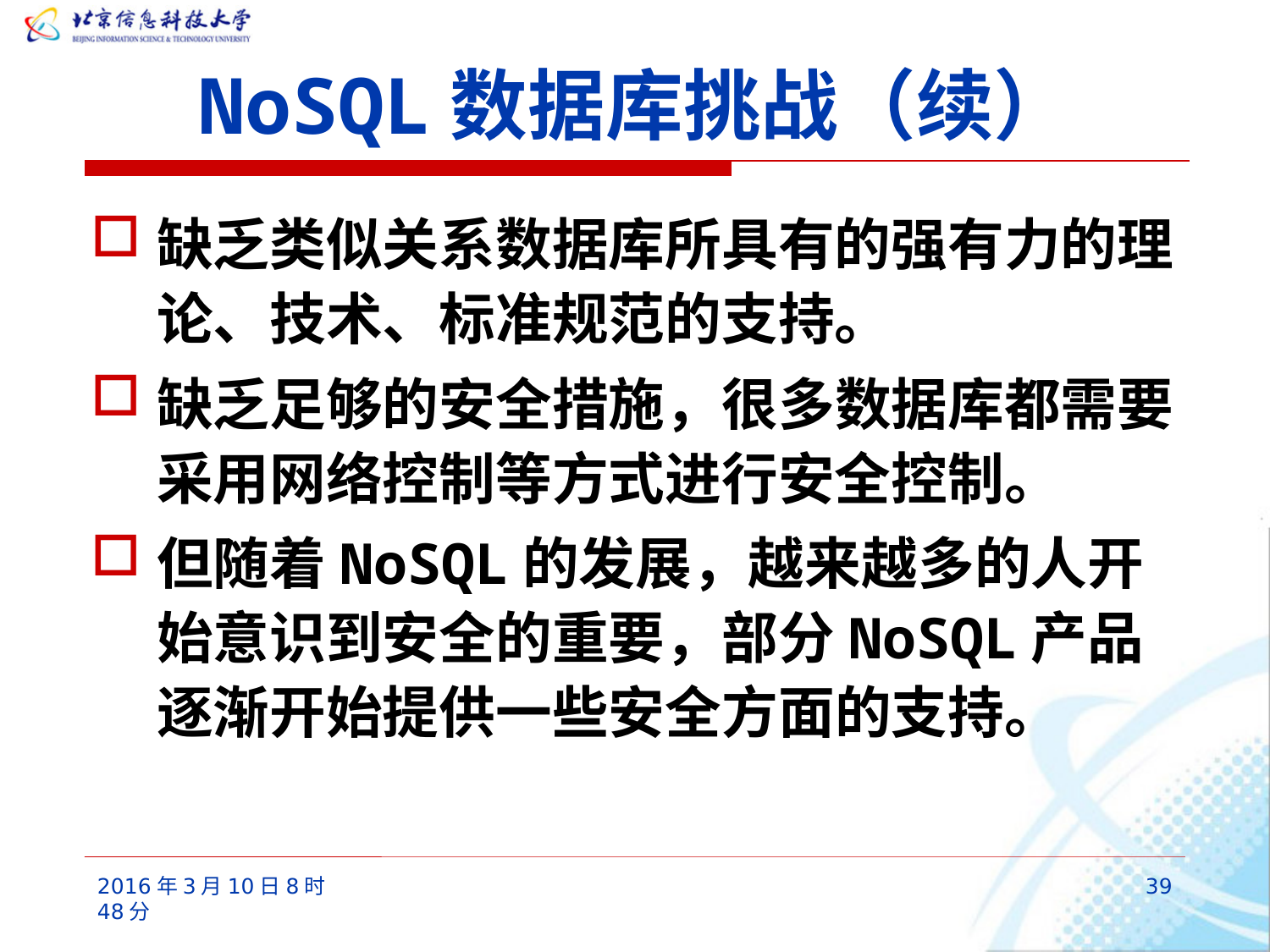

# NoSQL数据库挑战（续）
缺乏类似关系数据库所具有的强有力的理论、技术、标准规范的支持。
缺乏足够的安全措施，很多数据库都需要采用网络控制等方式进行安全控制。
但随着NoSQL的发展，越来越多的人开始意识到安全的重要，部分NoSQL产品逐渐开始提供一些安全方面的支持。
2016年3月10日8时48分
39